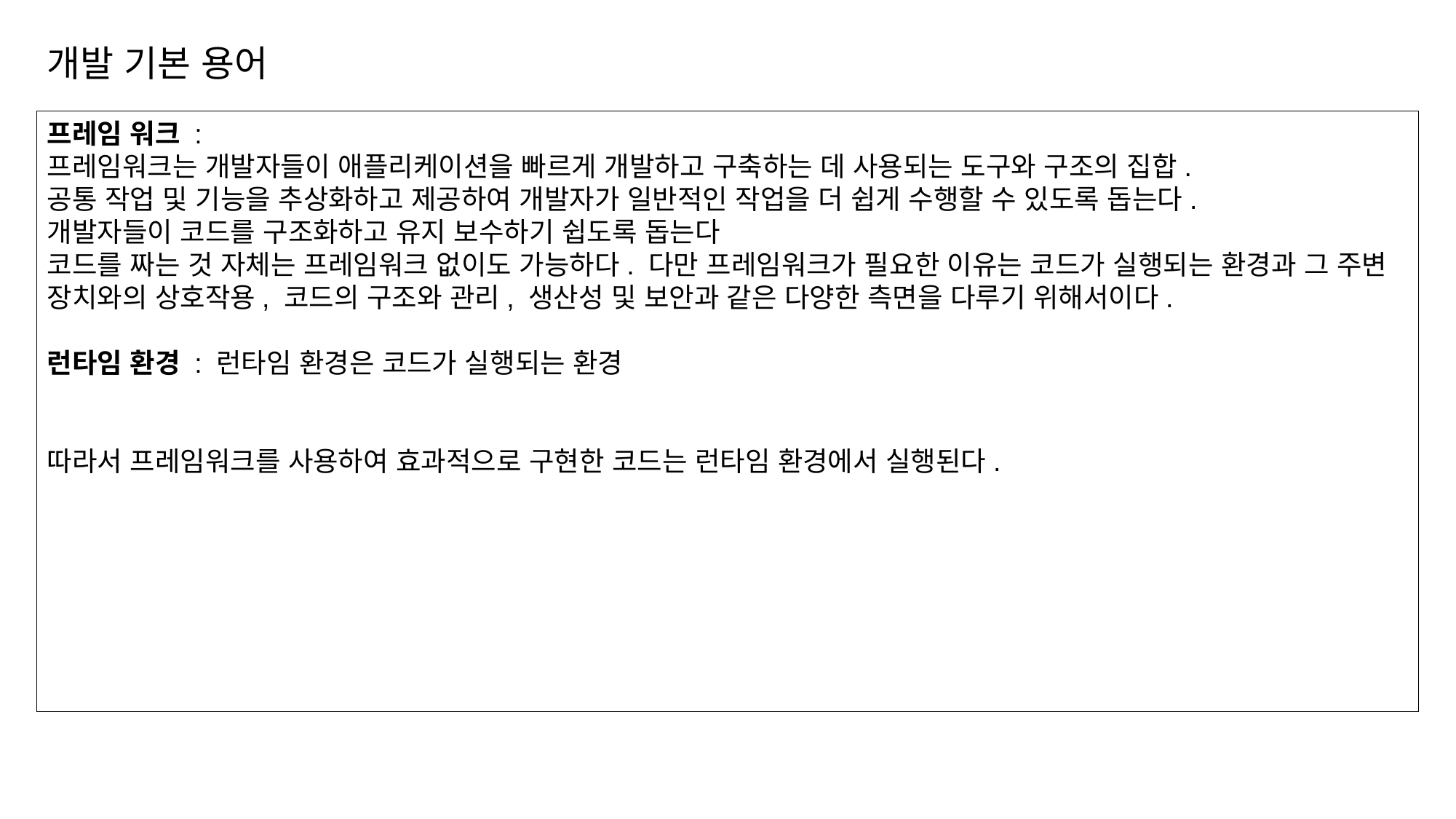

개발 기본 용어
프레임 워크 :
프레임워크는 개발자들이 애플리케이션을 빠르게 개발하고 구축하는 데 사용되는 도구와 구조의 집합.
공통 작업 및 기능을 추상화하고 제공하여 개발자가 일반적인 작업을 더 쉽게 수행할 수 있도록 돕는다.
개발자들이 코드를 구조화하고 유지 보수하기 쉽도록 돕는다
코드를 짜는 것 자체는 프레임워크 없이도 가능하다. 다만 프레임워크가 필요한 이유는 코드가 실행되는 환경과 그 주변 장치와의 상호작용, 코드의 구조와 관리, 생산성 및 보안과 같은 다양한 측면을 다루기 위해서이다.

런타임 환경 : 런타임 환경은 코드가 실행되는 환경

따라서 프레임워크를 사용하여 효과적으로 구현한 코드는 런타임 환경에서 실행된다.